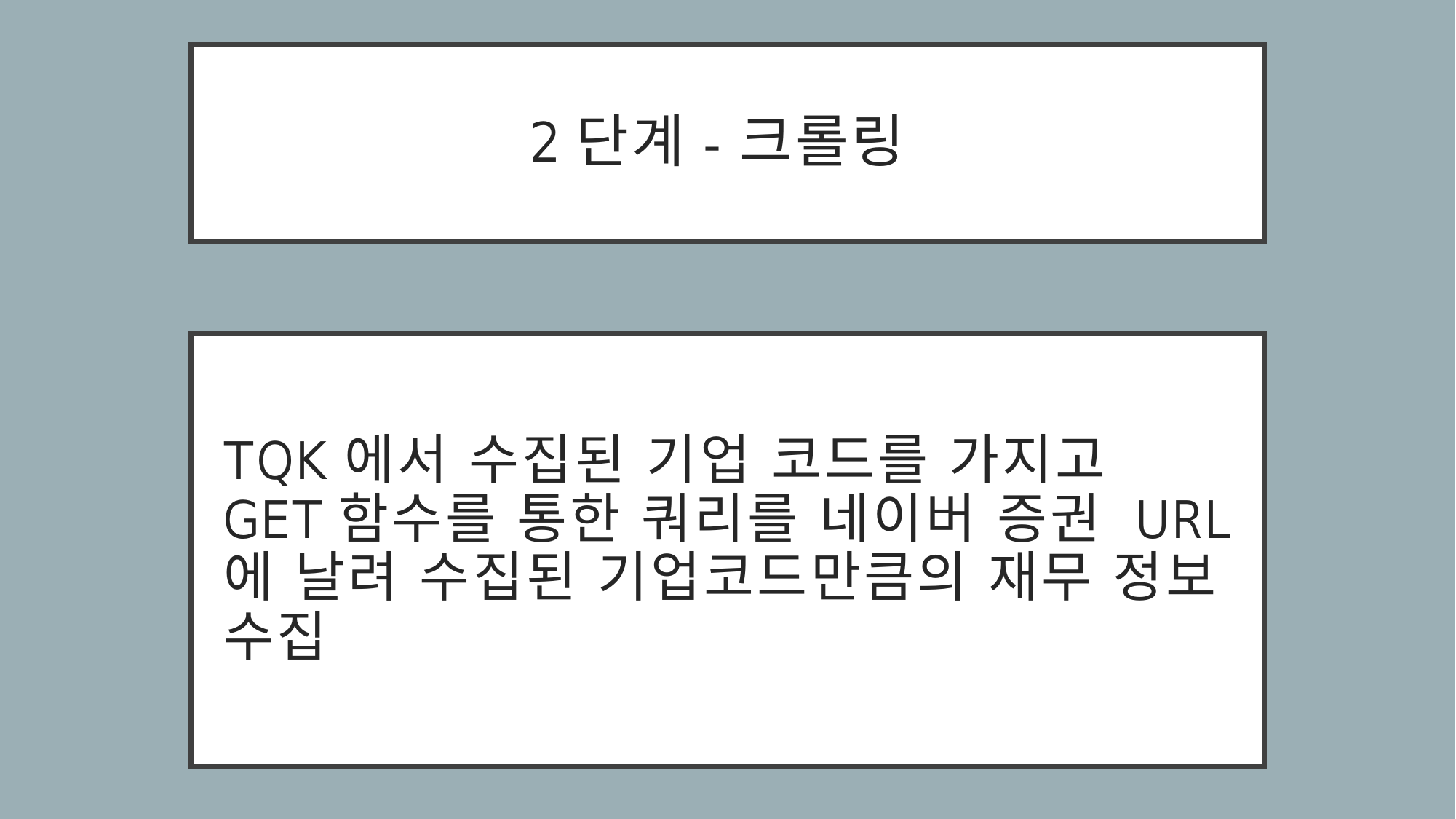

# 2단계-크롤링
Tqk에서 수집된 기업 코드를 가지고 get함수를 통한 쿼리를 네이버 증권 url에 날려 수집된 기업코드만큼의 재무 정보 수집